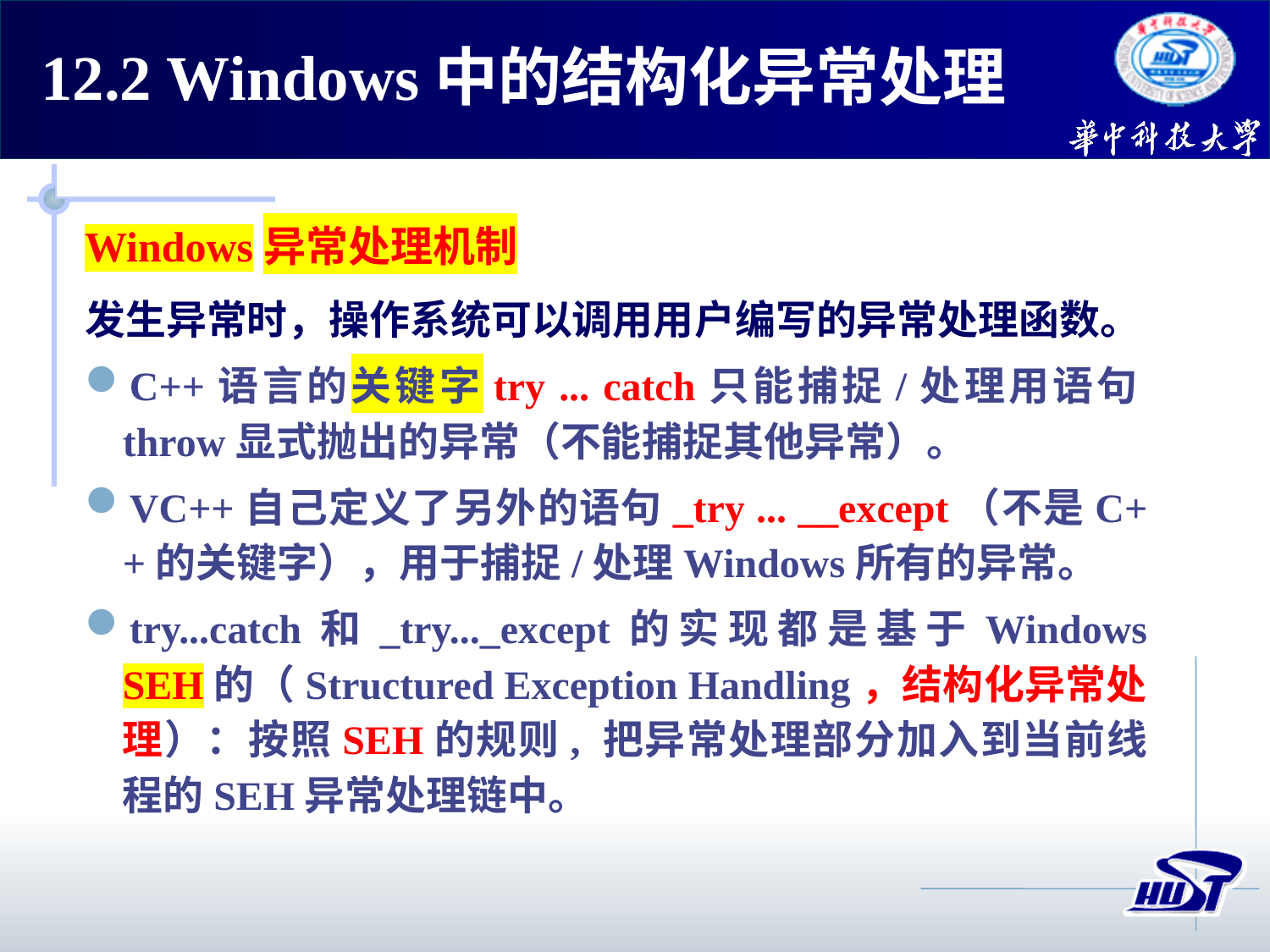

12.2 Windows中的结构化异常处理
Windows异常处理机制
发生异常时，操作系统可以调用用户编写的异常处理函数。
C++语言的关键字try ... catch只能捕捉/处理用语句throw显式抛出的异常（不能捕捉其他异常）。
VC++自己定义了另外的语句_try ... __except（不是C++的关键字），用于捕捉/处理Windows所有的异常。
try...catch和_try..._except的实现都是基于Windows SEH的（Structured Exception Handling，结构化异常处理）：按照SEH的规则, 把异常处理部分加入到当前线程的SEH异常处理链中。